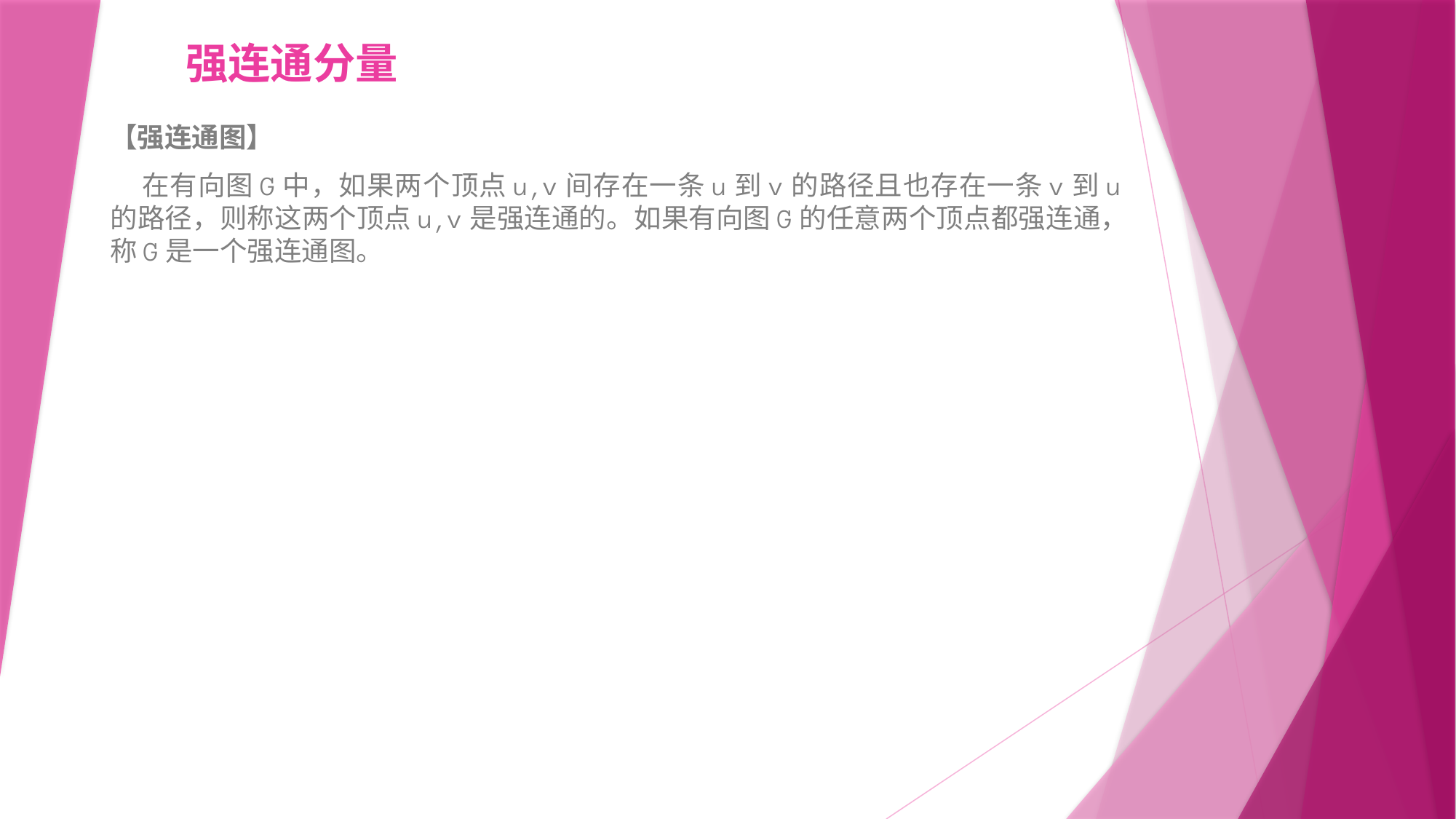

# 强连通分量
【强连通图】
在有向图G中，如果两个顶点u,v间存在一条u到v的路径且也存在一条v到u的路径，则称这两个顶点u,v是强连通的。如果有向图G的任意两个顶点都强连通，称G是一个强连通图。